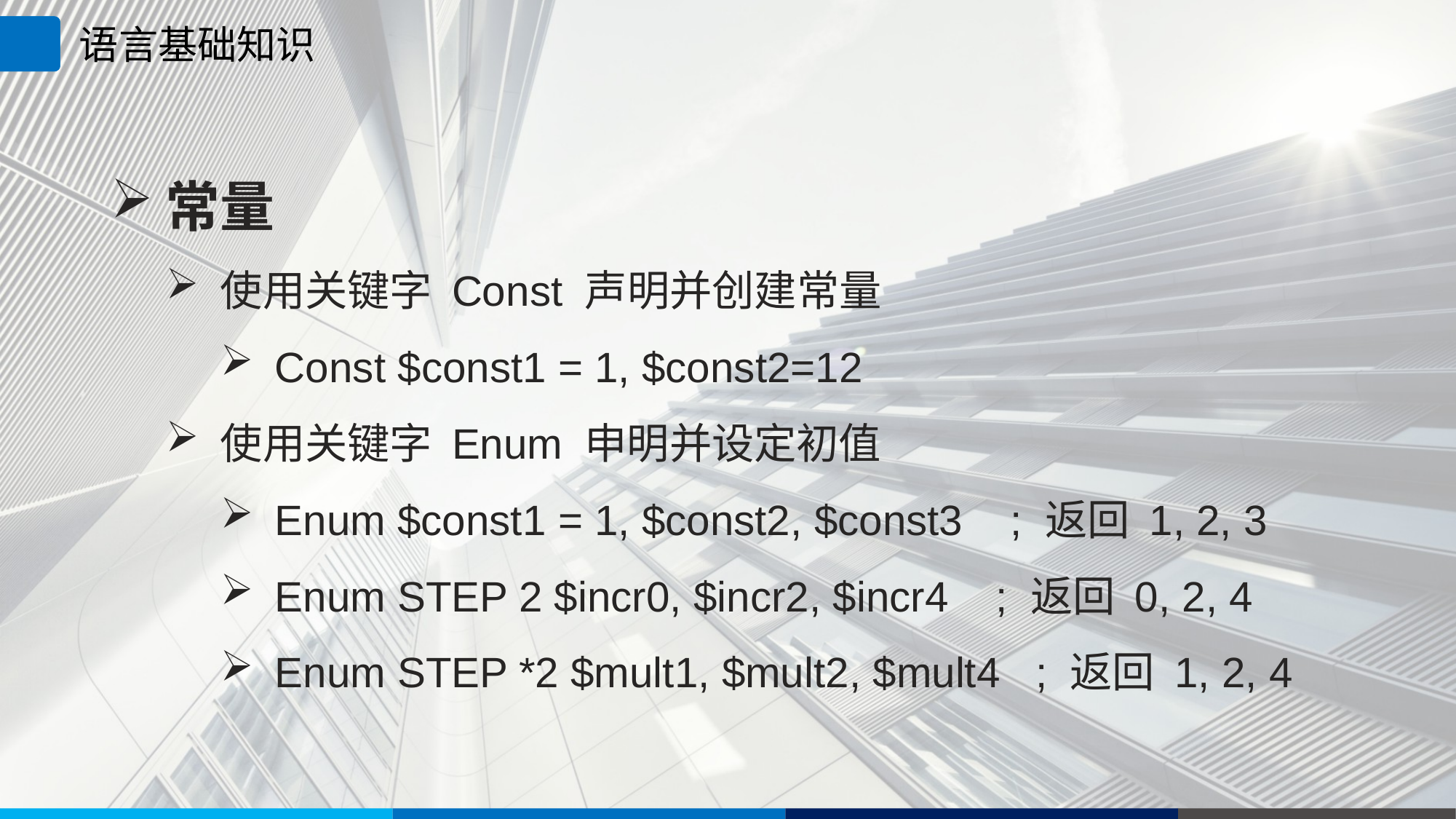

语言基础知识

常量
使用关键字 Const 声明并创建常量
Const $const1 = 1, $const2=12
使用关键字 Enum 申明并设定初值
Enum $const1 = 1, $const2, $const3    ; 返回 1, 2, 3
Enum STEP 2 $incr0, $incr2, $incr4    ; 返回 0, 2, 4
Enum STEP *2 $mult1, $mult2, $mult4   ; 返回 1, 2, 4